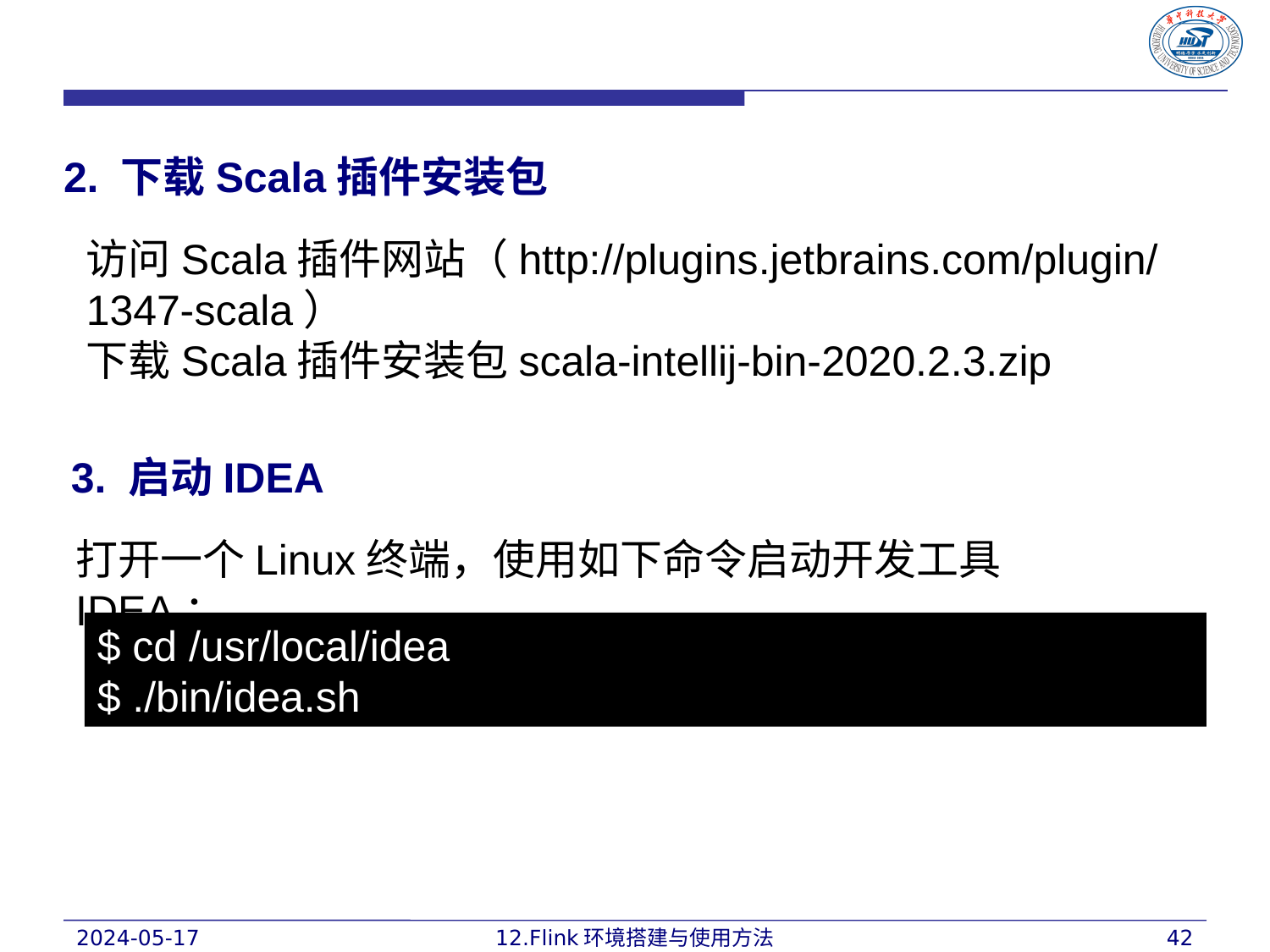

2. 下载Scala插件安装包
访问Scala插件网站（http://plugins.jetbrains.com/plugin/1347-scala）
下载Scala插件安装包scala-intellij-bin-2020.2.3.zip
3. 启动IDEA
打开一个Linux终端，使用如下命令启动开发工具IDEA：
$ cd /usr/local/idea
$ ./bin/idea.sh
2024-05-17
12.Flink环境搭建与使用方法
42